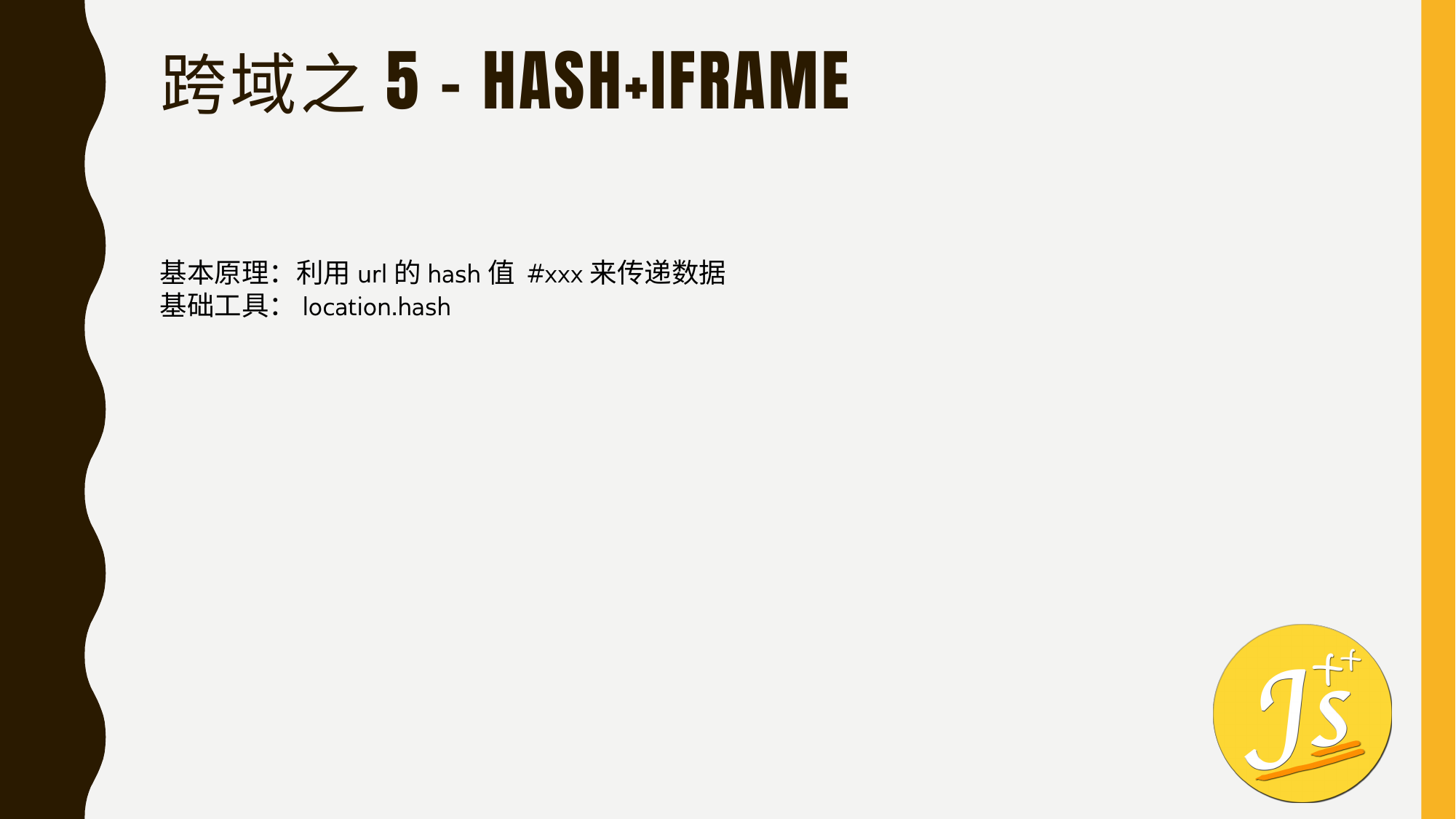

# 跨域之5 – hash+iframe

基本原理：利用url的hash值 #xxx来传递数据
基础工具：location.hash